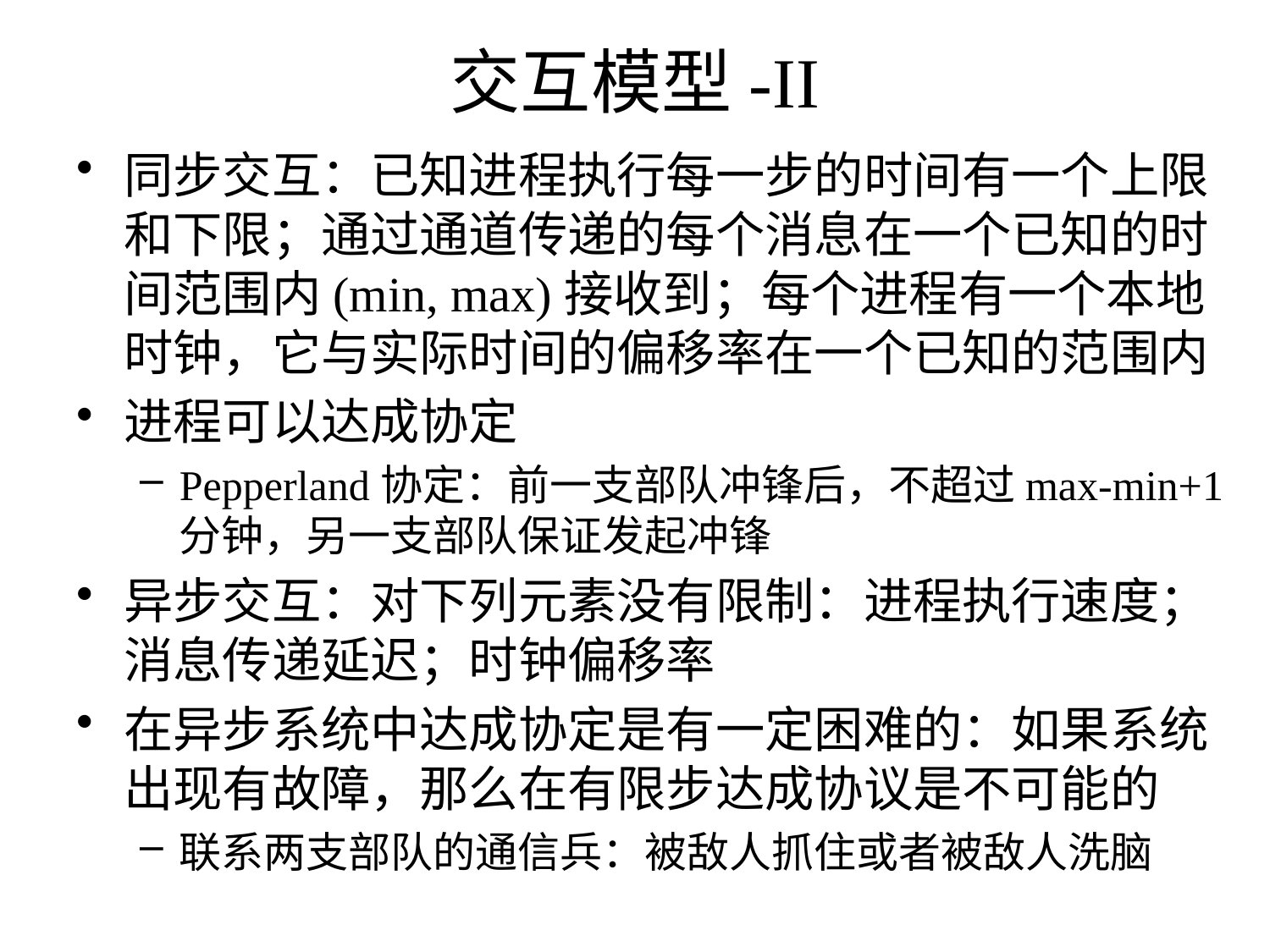

# 交互模型-II
同步交互：已知进程执行每一步的时间有一个上限和下限；通过通道传递的每个消息在一个已知的时间范围内(min, max)接收到；每个进程有一个本地时钟，它与实际时间的偏移率在一个已知的范围内
进程可以达成协定
Pepperland协定：前一支部队冲锋后，不超过max-min+1分钟，另一支部队保证发起冲锋
异步交互：对下列元素没有限制：进程执行速度；消息传递延迟；时钟偏移率
在异步系统中达成协定是有一定困难的：如果系统出现有故障，那么在有限步达成协议是不可能的
联系两支部队的通信兵：被敌人抓住或者被敌人洗脑